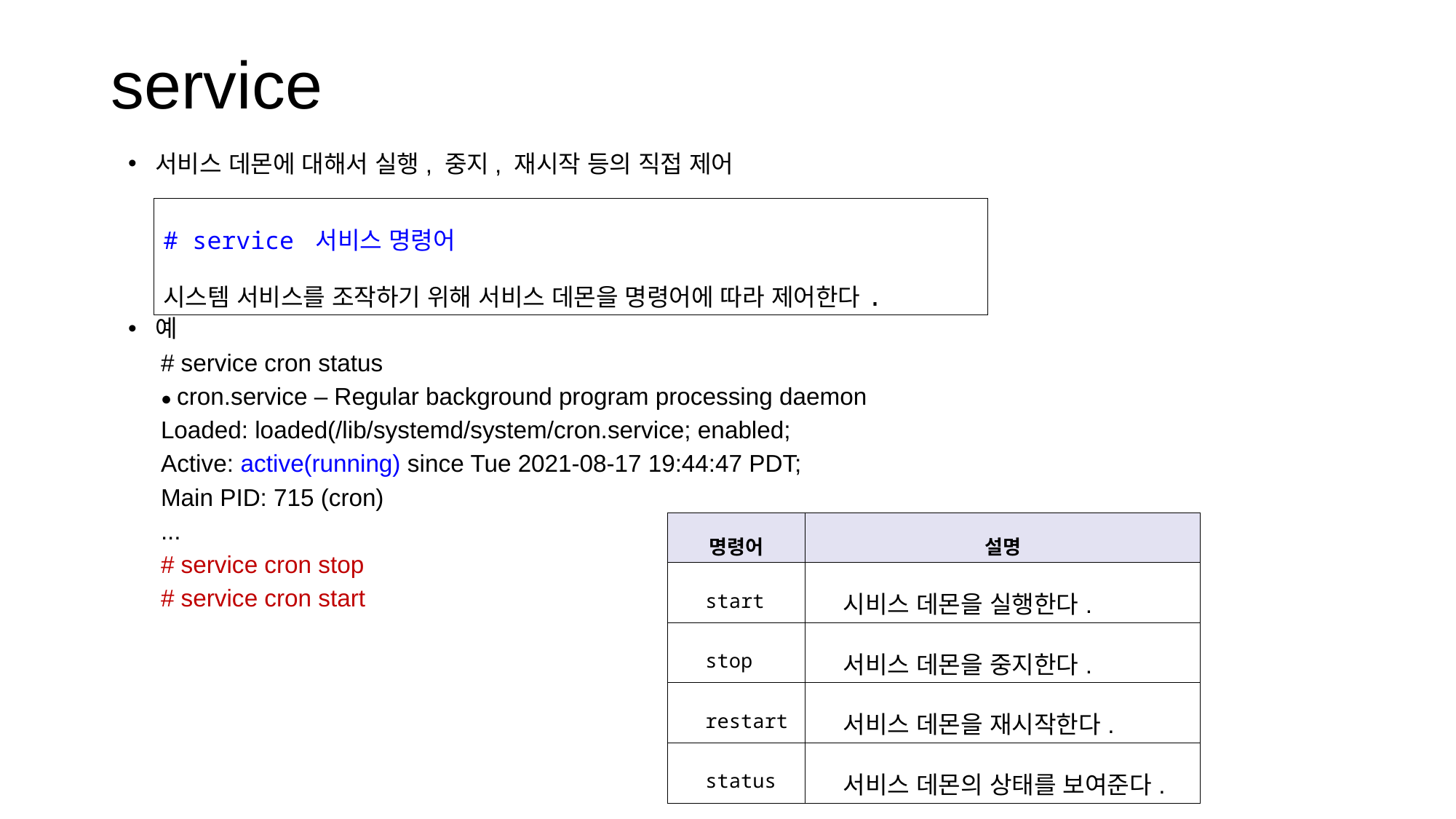

# service
서비스 데몬에 대해서 실행, 중지, 재시작 등의 직접 제어

예
# service cron status
● cron.service – Regular background program processing daemon
Loaded: loaded(/lib/systemd/system/cron.service; enabled;
Active: active(running) since Tue 2021-08-17 19:44:47 PDT;
Main PID: 715 (cron)
...
# service cron stop
# service cron start
| # service 서비스 명령어 시스템 서비스를 조작하기 위해 서비스 데몬을 명령어에 따라 제어한다. |
| --- |
| 명령어 | 설명 |
| --- | --- |
| start | 시비스 데몬을 실행한다. |
| stop | 서비스 데몬을 중지한다. |
| restart | 서비스 데몬을 재시작한다. |
| status | 서비스 데몬의 상태를 보여준다. |